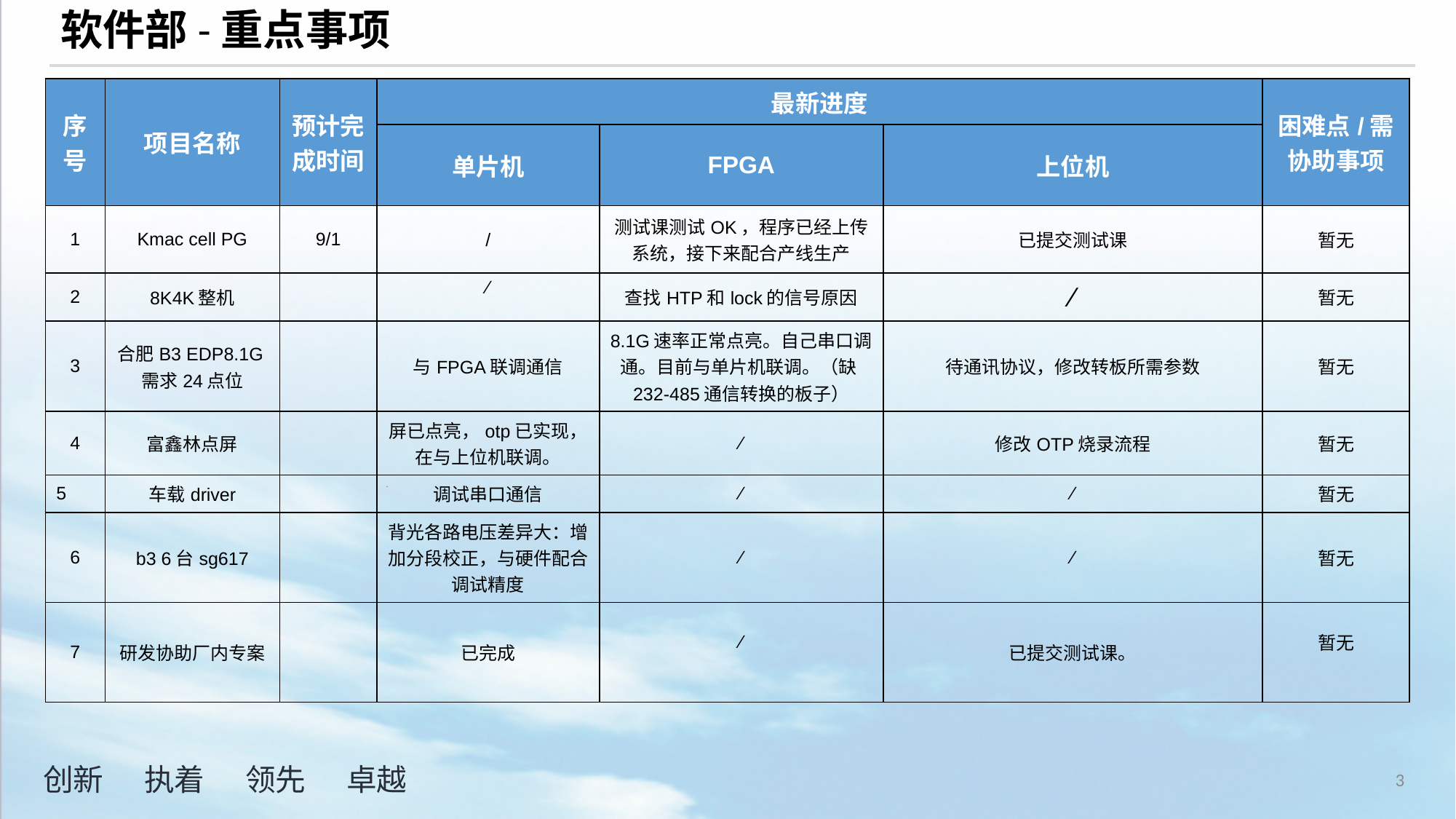

软件部-重点事项
| 序号 | 项目名称 | 预计完 成时间 | 最新进度 |  |  | 困难点/需协助事项 |
| --- | --- | --- | --- | --- | --- | --- |
|  |  |  | 单片机 | FPGA | 上位机 |  |
| 1 | Kmac cell PG | 9/1 | / | 测试课测试OK，程序已经上传系统，接下来配合产线生产 | 已提交测试课 | 暂无 |
| 2 | 8K4K整机 |  | ⁄ | 查找HTP和lock的信号原因 | ⁄ | 暂无 |
| 3 | 合肥B3 EDP8.1G需求24点位 |  | 与FPGA联调通信 | 8.1G速率正常点亮。自己串口调通。目前与单片机联调。（缺232-485通信转换的板子） | 待通讯协议，修改转板所需参数 | 暂无 |
| 4 | 富鑫林点屏 |  | 屏已点亮，otp已实现，在与上位机联调。 | ⁄ | 修改OTP烧录流程 | 暂无 |
| 5 | 车载driver |  | 调试串口通信 | ⁄ | ⁄ | 暂无 |
| 6 | b3 6台sg617 |  | 背光各路电压差异大：增加分段校正，与硬件配合调试精度 | ⁄ | ⁄ | 暂无 |
| 7 | 研发协助厂内专案 |  | 已完成 | ⁄ | 已提交测试课。 | 暂无 |
3